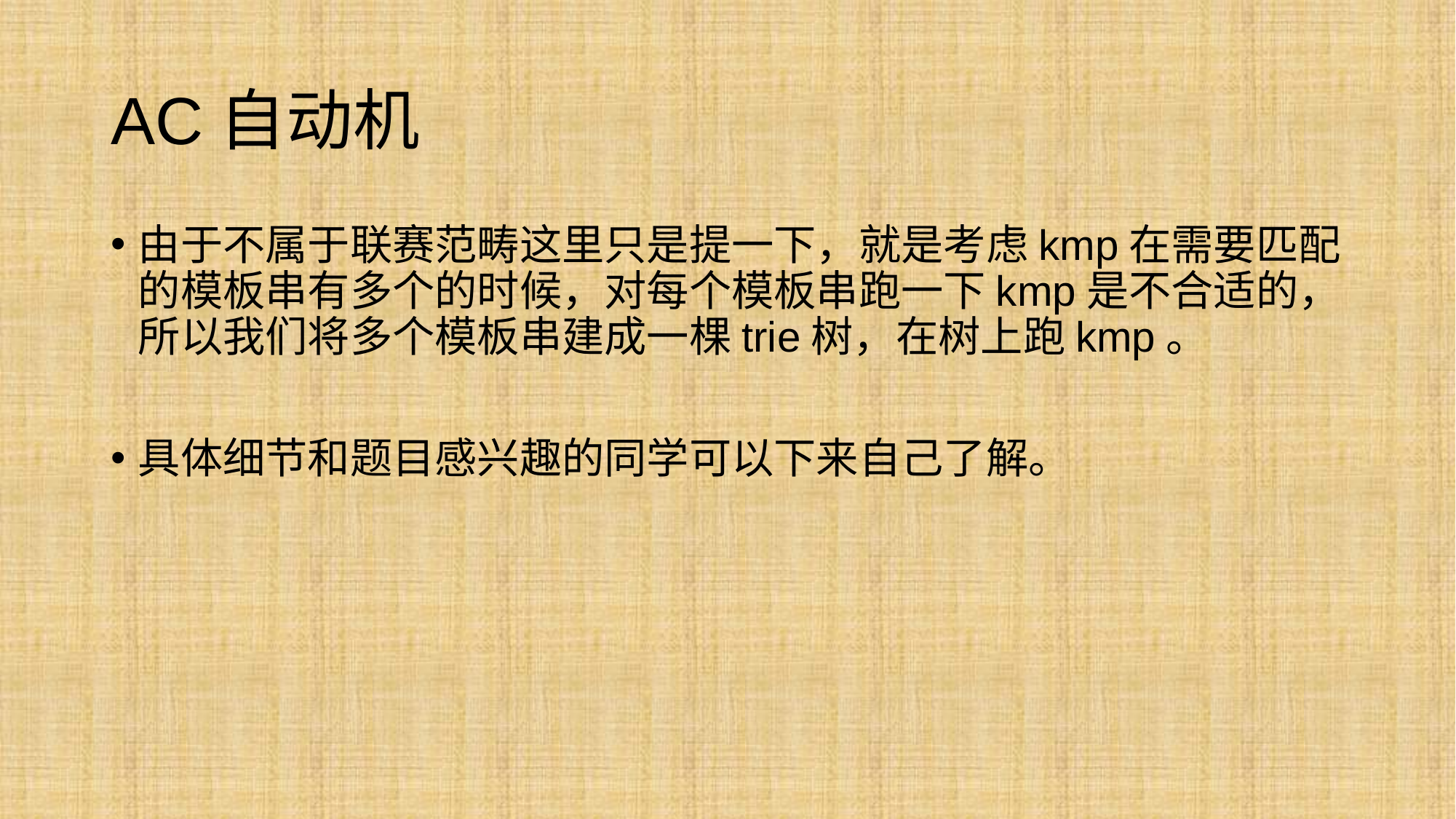

# AC自动机
由于不属于联赛范畴这里只是提一下，就是考虑kmp在需要匹配的模板串有多个的时候，对每个模板串跑一下kmp是不合适的，所以我们将多个模板串建成一棵trie树，在树上跑kmp。

具体细节和题目感兴趣的同学可以下来自己了解。